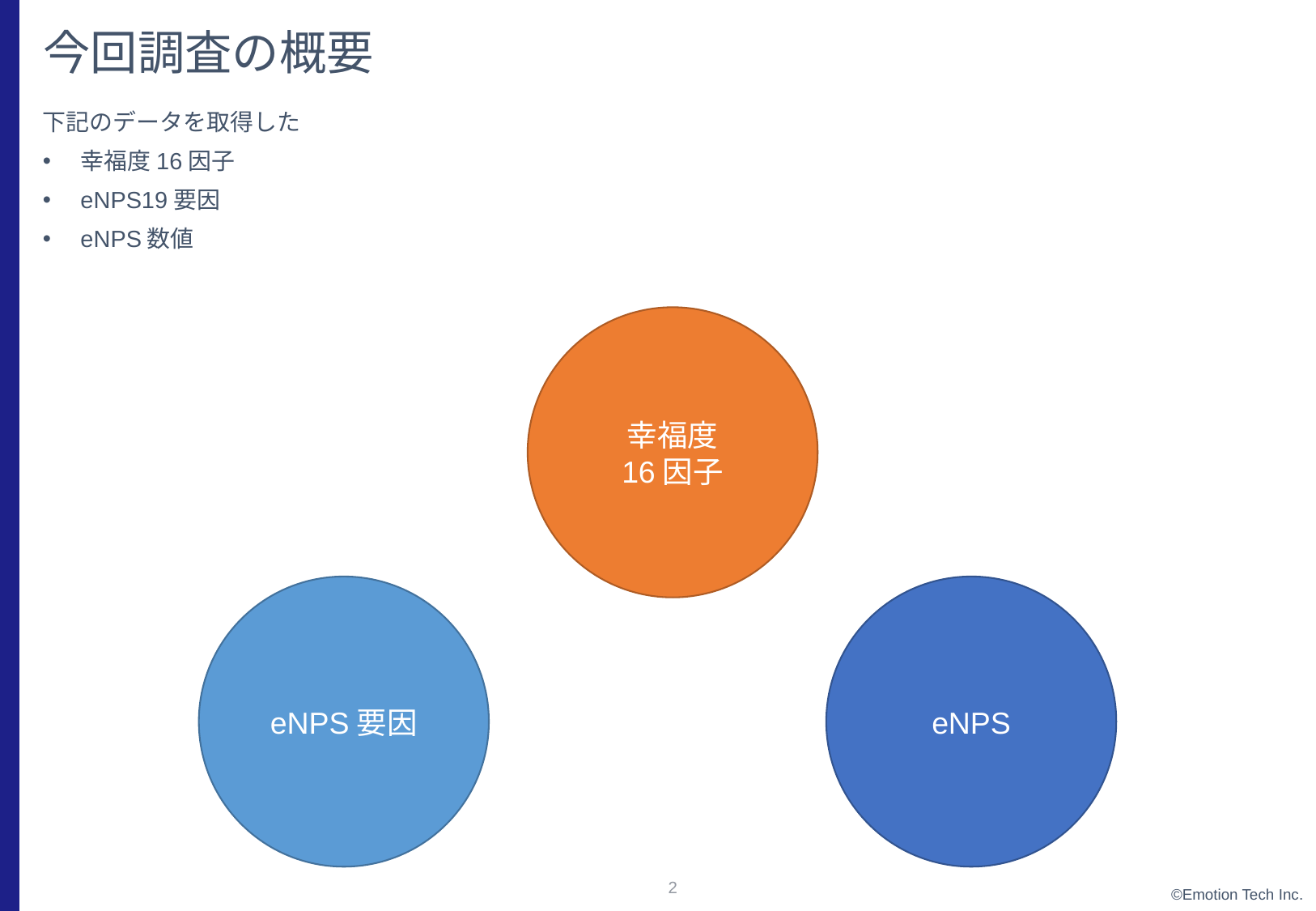

# 今回調査の概要
下記のデータを取得した
幸福度16因子
eNPS19要因
eNPS数値
幸福度
16因子
eNPS要因
eNPS
2